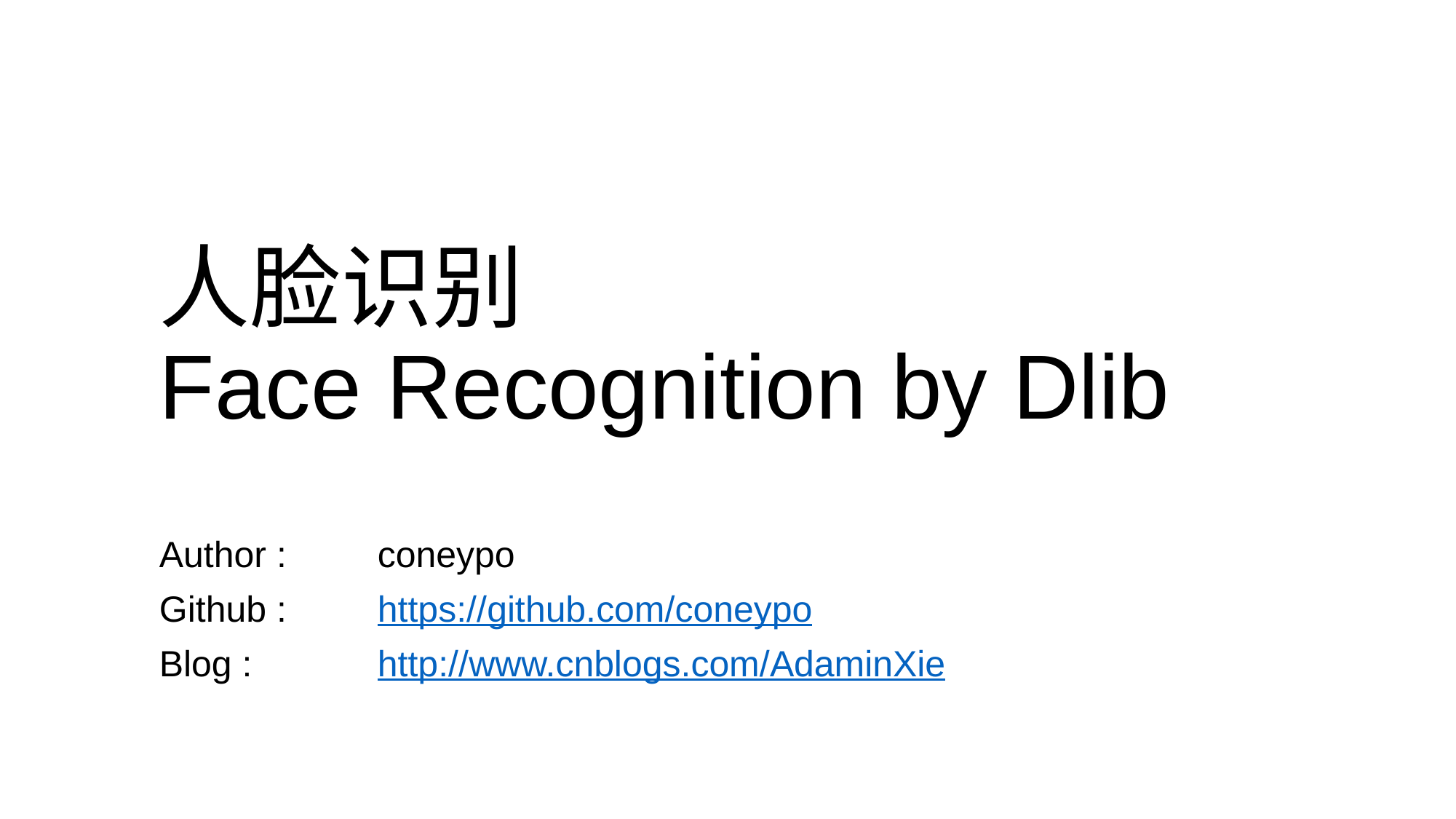

# 人脸识别 Face Recognition by Dlib
Author : 	coneypo
Github : 	https://github.com/coneypo
Blog : 		http://www.cnblogs.com/AdaminXie